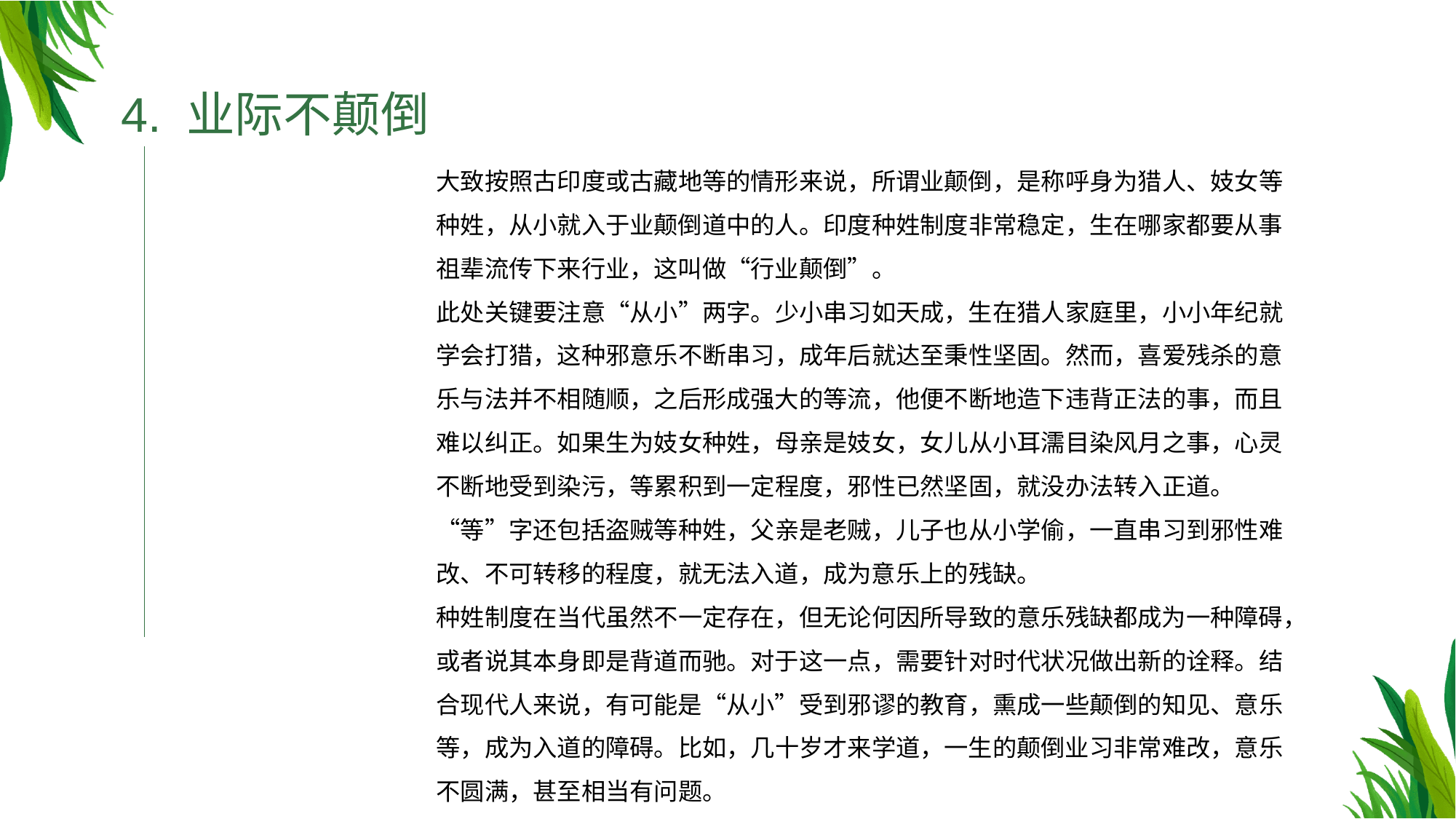

4. 业际不颠倒
大致按照古印度或古藏地等的情形来说，所谓业颠倒，是称呼身为猎人、妓女等种姓，从小就入于业颠倒道中的人。印度种姓制度非常稳定，生在哪家都要从事祖辈流传下来行业，这叫做“行业颠倒”。
此处关键要注意“从小”两字。少小串习如天成，生在猎人家庭里，小小年纪就学会打猎，这种邪意乐不断串习，成年后就达至秉性坚固。然而，喜爱残杀的意乐与法并不相随顺，之后形成强大的等流，他便不断地造下违背正法的事，而且难以纠正。如果生为妓女种姓，母亲是妓女，女儿从小耳濡目染风月之事，心灵不断地受到染污，等累积到一定程度，邪性已然坚固，就没办法转入正道。“等”字还包括盗贼等种姓，父亲是老贼，儿子也从小学偷，一直串习到邪性难改、不可转移的程度，就无法入道，成为意乐上的残缺。
种姓制度在当代虽然不一定存在，但无论何因所导致的意乐残缺都成为一种障碍，或者说其本身即是背道而驰。对于这一点，需要针对时代状况做出新的诠释。结合现代人来说，有可能是“从小”受到邪谬的教育，熏成一些颠倒的知见、意乐等，成为入道的障碍。比如，几十岁才来学道，一生的颠倒业习非常难改，意乐不圆满，甚至相当有问题。